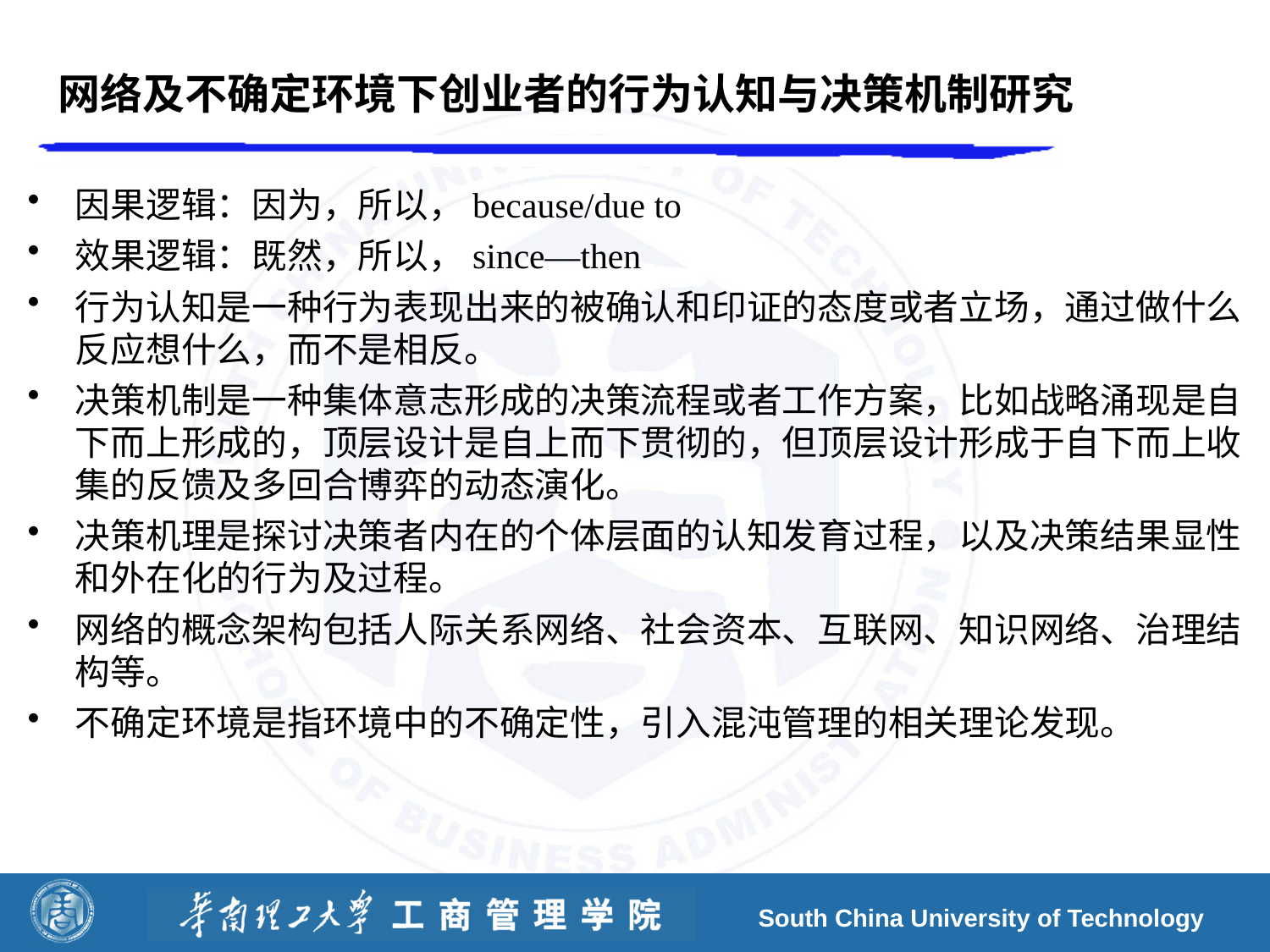

# 网络及不确定环境下创业者的行为认知与决策机制研究
因果逻辑：因为，所以，because/due to
效果逻辑：既然，所以，since—then
行为认知是一种行为表现出来的被确认和印证的态度或者立场，通过做什么反应想什么，而不是相反。
决策机制是一种集体意志形成的决策流程或者工作方案，比如战略涌现是自下而上形成的，顶层设计是自上而下贯彻的，但顶层设计形成于自下而上收集的反馈及多回合博弈的动态演化。
决策机理是探讨决策者内在的个体层面的认知发育过程，以及决策结果显性和外在化的行为及过程。
网络的概念架构包括人际关系网络、社会资本、互联网、知识网络、治理结构等。
不确定环境是指环境中的不确定性，引入混沌管理的相关理论发现。
South China University of Technology